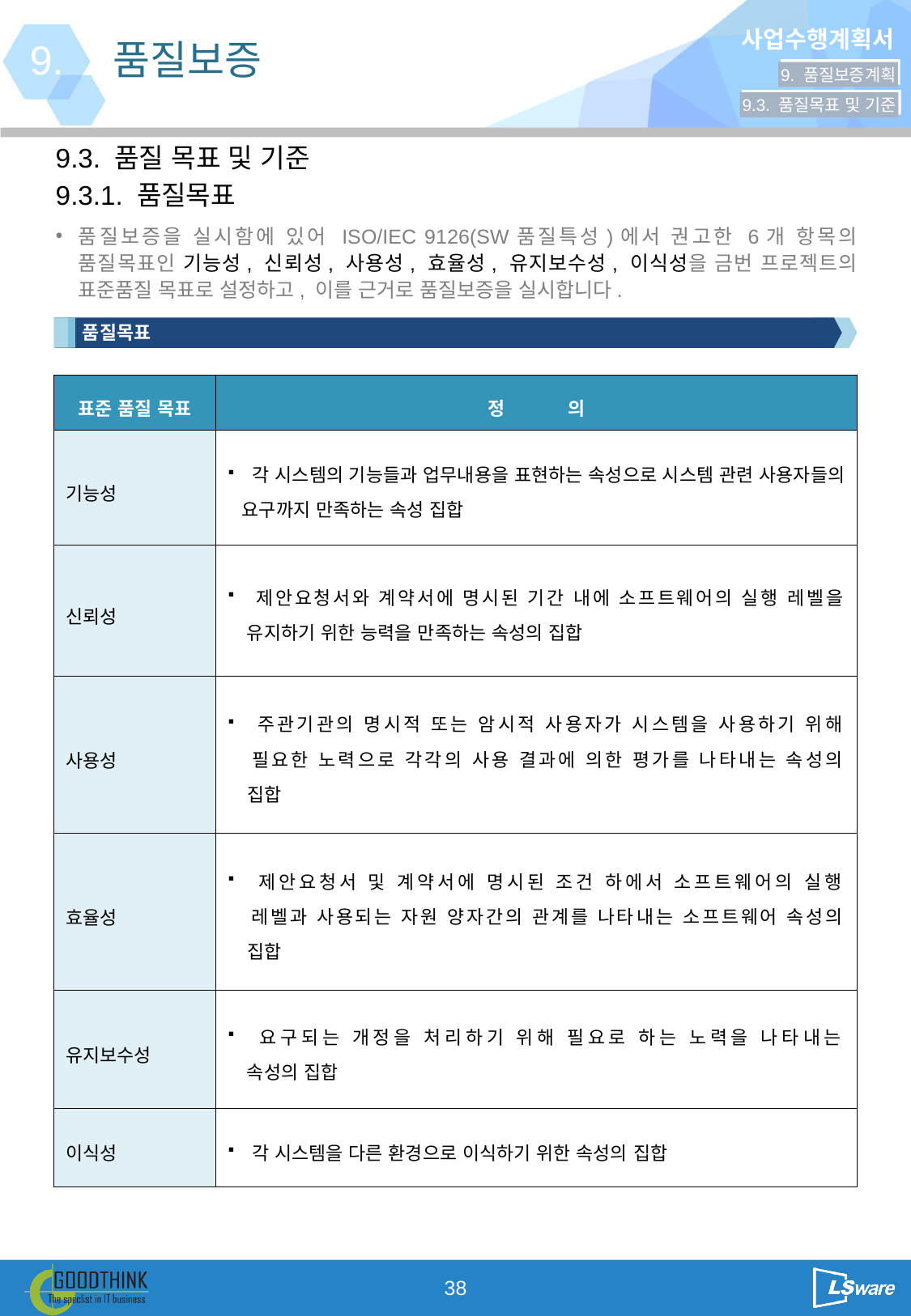

9.
품질보증
9. 품질보증계획
9.3. 품질목표 및 기준
9.3. 품질 목표 및 기준
9.3.1. 품질목표
품질보증을 실시함에 있어 ISO/IEC 9126(SW품질특성)에서 권고한 6개 항목의 품질목표인 기능성, 신뢰성, 사용성, 효율성, 유지보수성, 이식성을 금번 프로젝트의 표준품질 목표로 설정하고, 이를 근거로 품질보증을 실시합니다.

품질목표
| 표준 품질 목표 | 정 의 |
| --- | --- |
| 기능성 | 각 시스템의 기능들과 업무내용을 표현하는 속성으로 시스템 관련 사용자들의 요구까지 만족하는 속성 집합 |
| 신뢰성 | 제안요청서와 계약서에 명시된 기간 내에 소프트웨어의 실행 레벨을 유지하기 위한 능력을 만족하는 속성의 집합 |
| 사용성 | 주관기관의 명시적 또는 암시적 사용자가 시스템을 사용하기 위해 필요한 노력으로 각각의 사용 결과에 의한 평가를 나타내는 속성의 집합 |
| 효율성 | 제안요청서 및 계약서에 명시된 조건 하에서 소프트웨어의 실행 레벨과 사용되는 자원 양자간의 관계를 나타내는 소프트웨어 속성의 집합 |
| 유지보수성 | 요구되는 개정을 처리하기 위해 필요로 하는 노력을 나타내는 속성의 집합 |
| 이식성 | 각 시스템을 다른 환경으로 이식하기 위한 속성의 집합 |